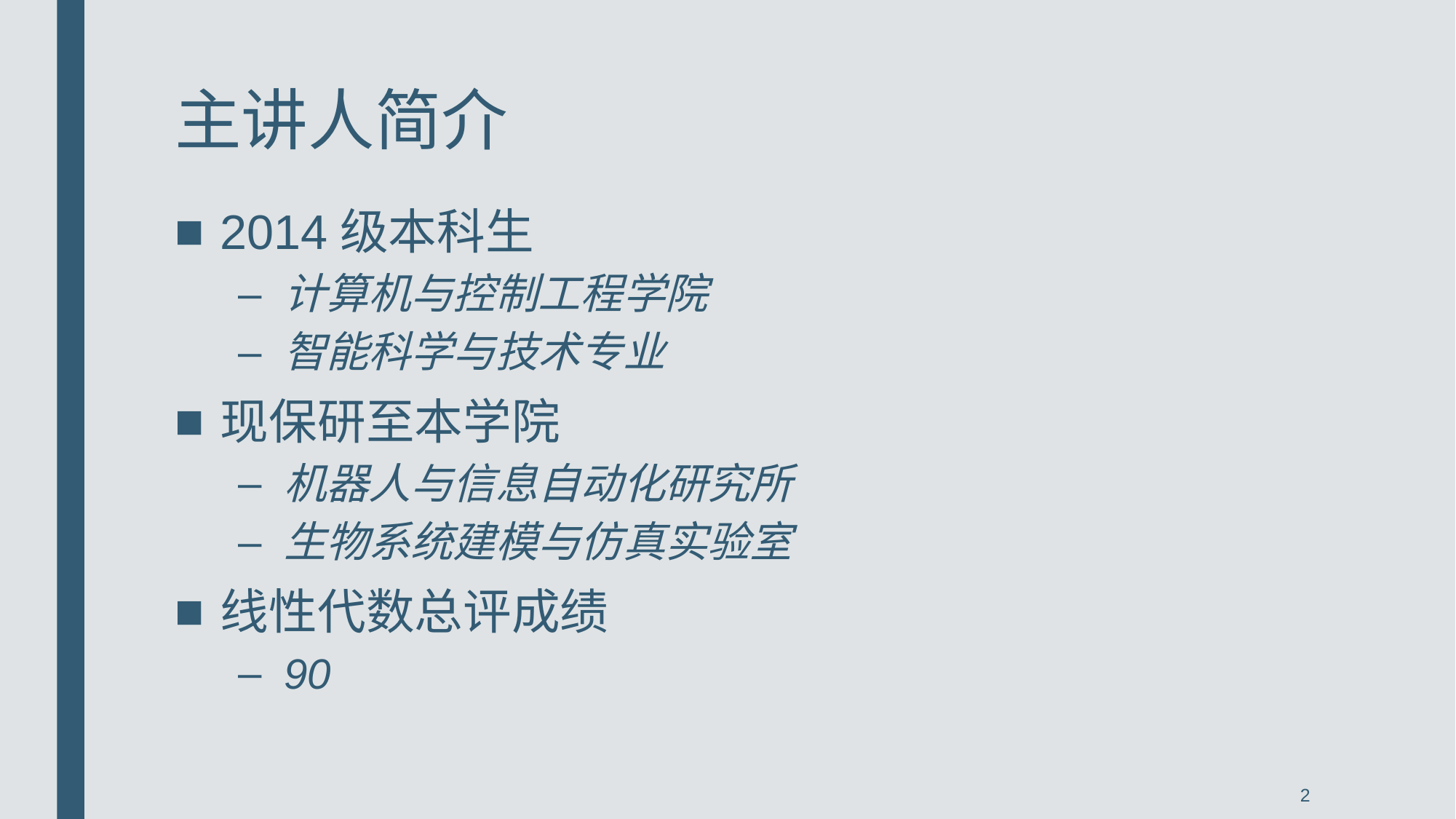

# 主讲人简介
2014级本科生
计算机与控制工程学院
智能科学与技术专业
现保研至本学院
机器人与信息自动化研究所
生物系统建模与仿真实验室
线性代数总评成绩
90
2